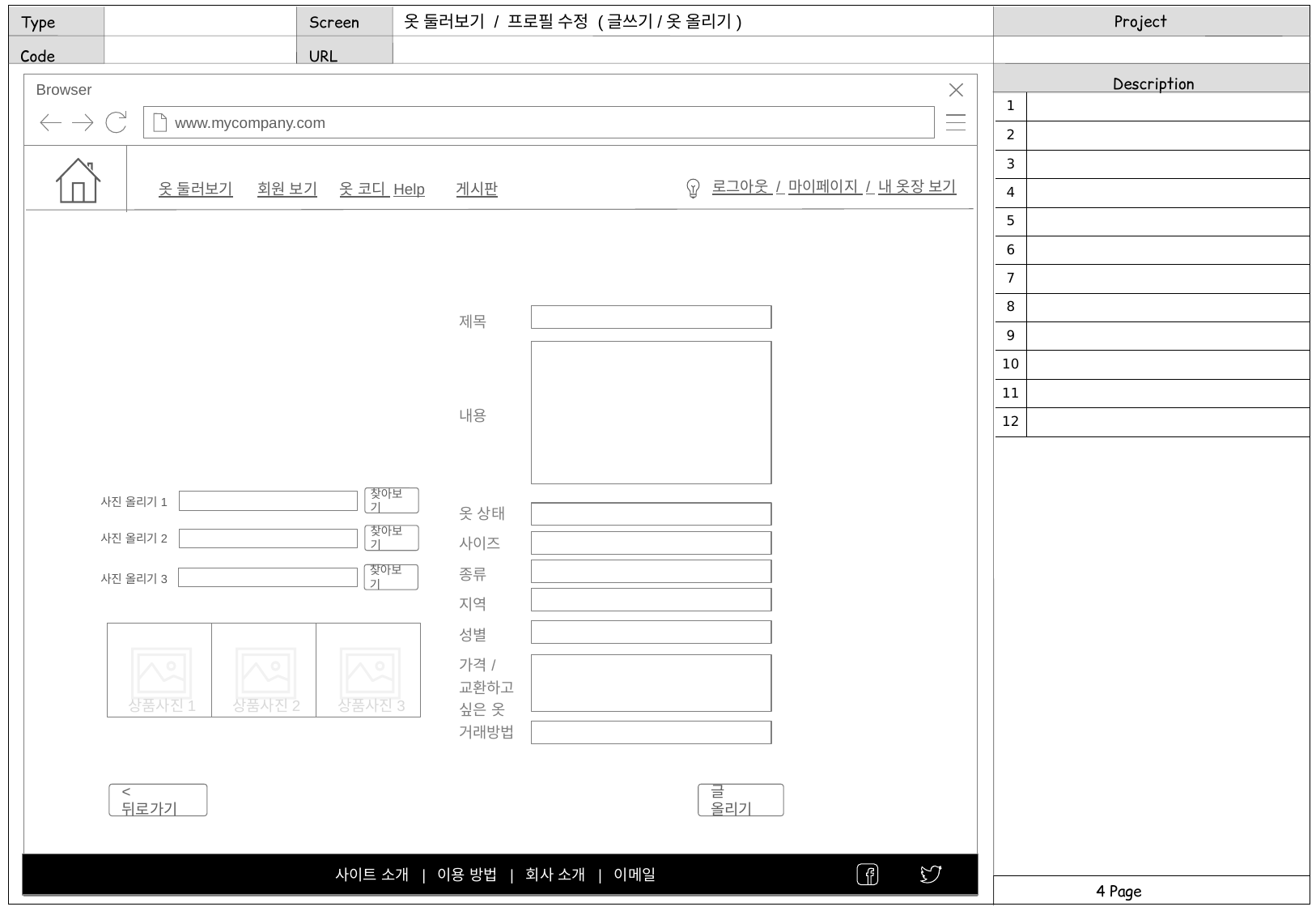

옷 둘러보기 / 프로필 수정 (글쓰기/옷 올리기)

| 제목 |  |
| --- | --- |
| 내용 |  |
| 옷 상태 |  |
| 사이즈 |  |
| 종류 |  |
| 지역 |  |
| 성별 |  |
| 가격/ 교환하고싶은 옷 |  |
| 거래방법 |  |

| 사진 올리기1 |  |  |
| --- | --- | --- |
| 사진 올리기2 |  |  |
| 사진 올리기3 |  |  |
찾아보기

찾아보기

찾아보기

상품사진1
상품사진2
상품사진3

< 뒤로가기
글 올리기